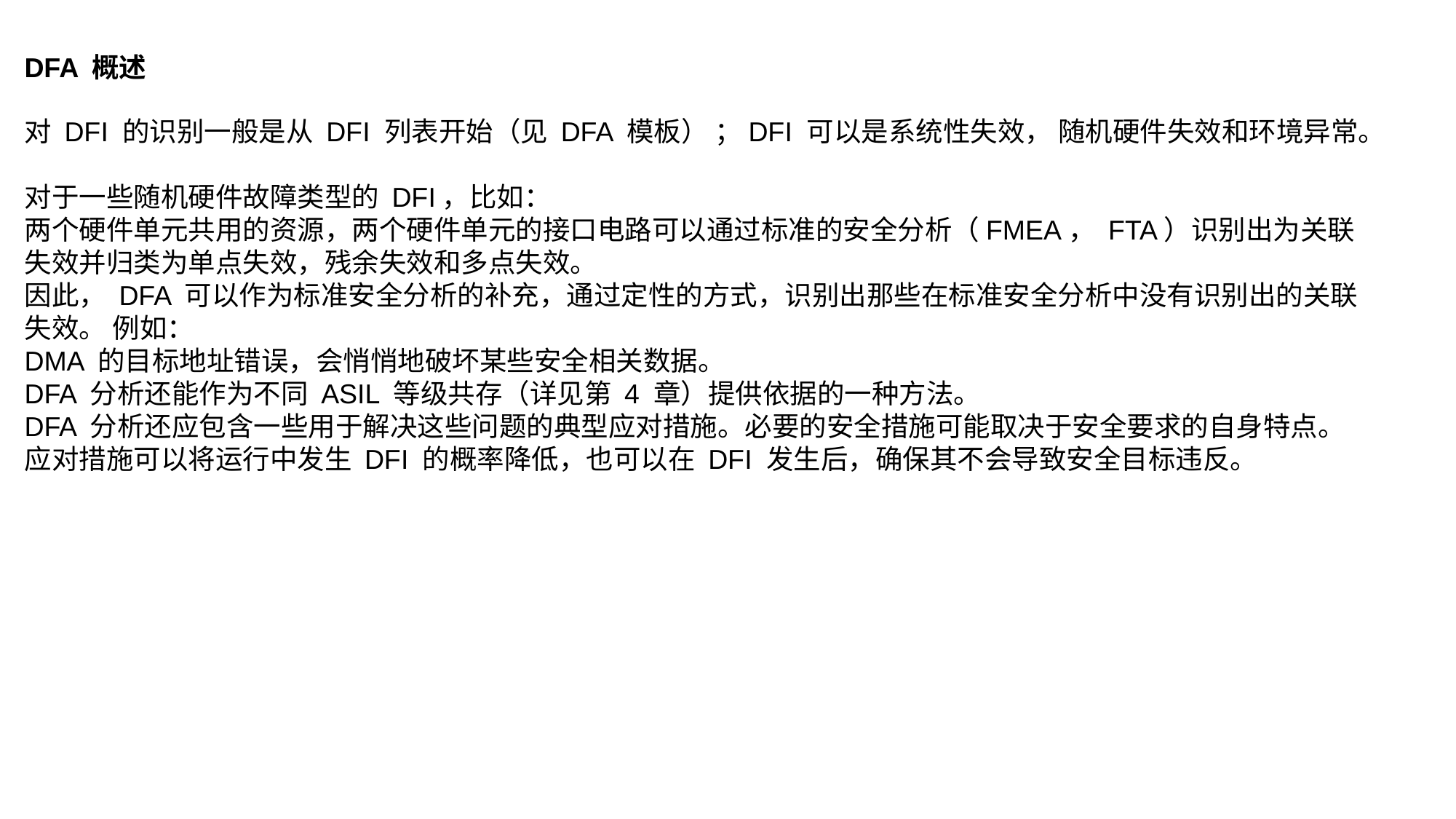

DFA 概述
对 DFI 的识别一般是从 DFI 列表开始（见 DFA 模板） ；DFI 可以是系统性失效， 随机硬件失效和环境异常。
对于一些随机硬件故障类型的 DFI，比如：
两个硬件单元共用的资源，两个硬件单元的接口电路可以通过标准的安全分析（FMEA， FTA）识别出为关联失效并归类为单点失效，残余失效和多点失效。
因此， DFA 可以作为标准安全分析的补充，通过定性的方式，识别出那些在标准安全分析中没有识别出的关联失效。 例如：
DMA 的目标地址错误，会悄悄地破坏某些安全相关数据。
DFA 分析还能作为不同 ASIL 等级共存（详见第 4 章）提供依据的一种方法。
DFA 分析还应包含一些用于解决这些问题的典型应对措施。必要的安全措施可能取决于安全要求的自身特点。
应对措施可以将运行中发生 DFI 的概率降低，也可以在 DFI 发生后，确保其不会导致安全目标违反。